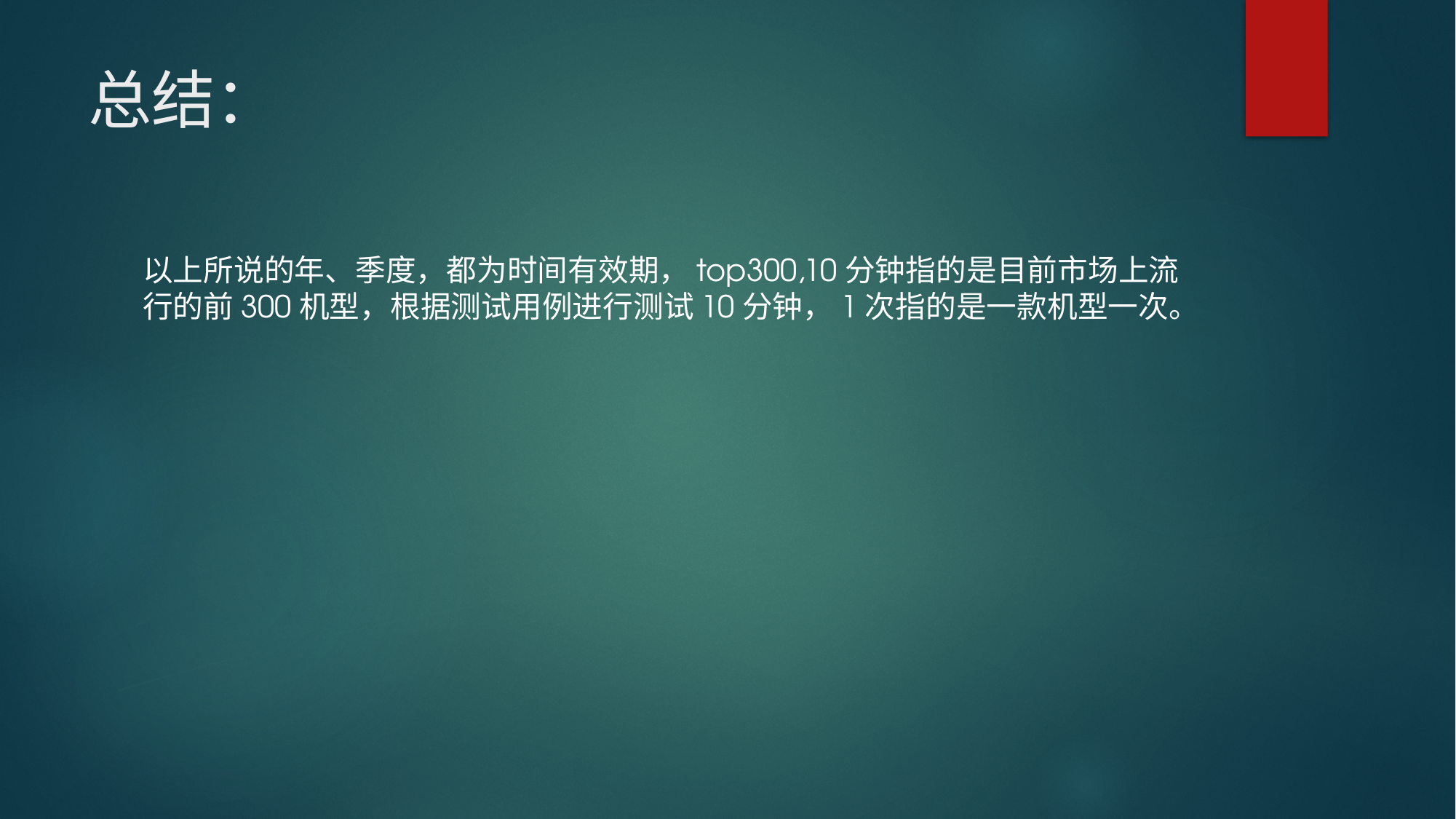

# 总结：
以上所说的年、季度，都为时间有效期，top300,10分钟指的是目前市场上流行的前300机型，根据测试用例进行测试10分钟，1次指的是一款机型一次。